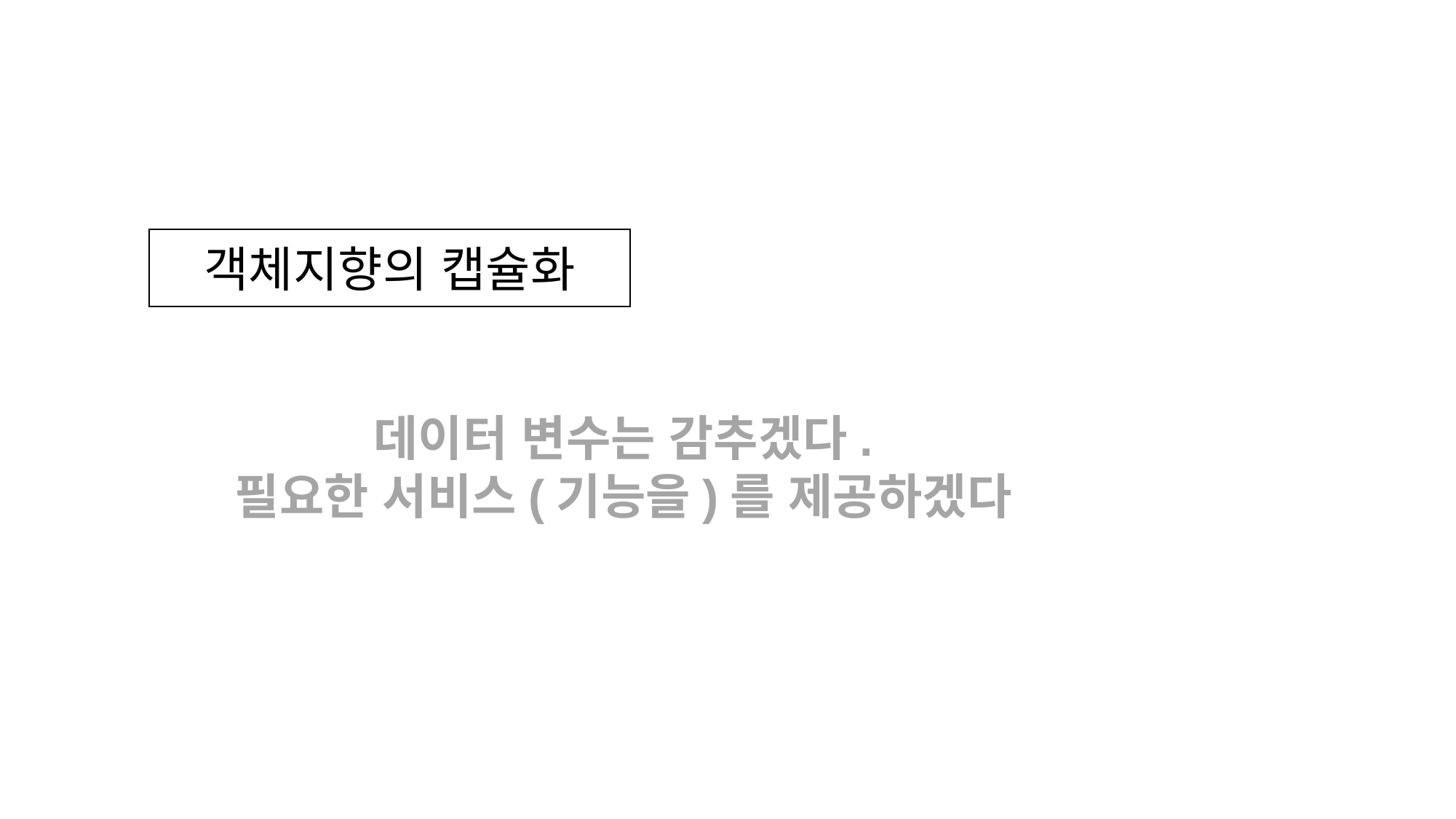

객체지향의 캡슐화
데이터 변수는 감추겠다.
필요한 서비스(기능을)를 제공하겠다